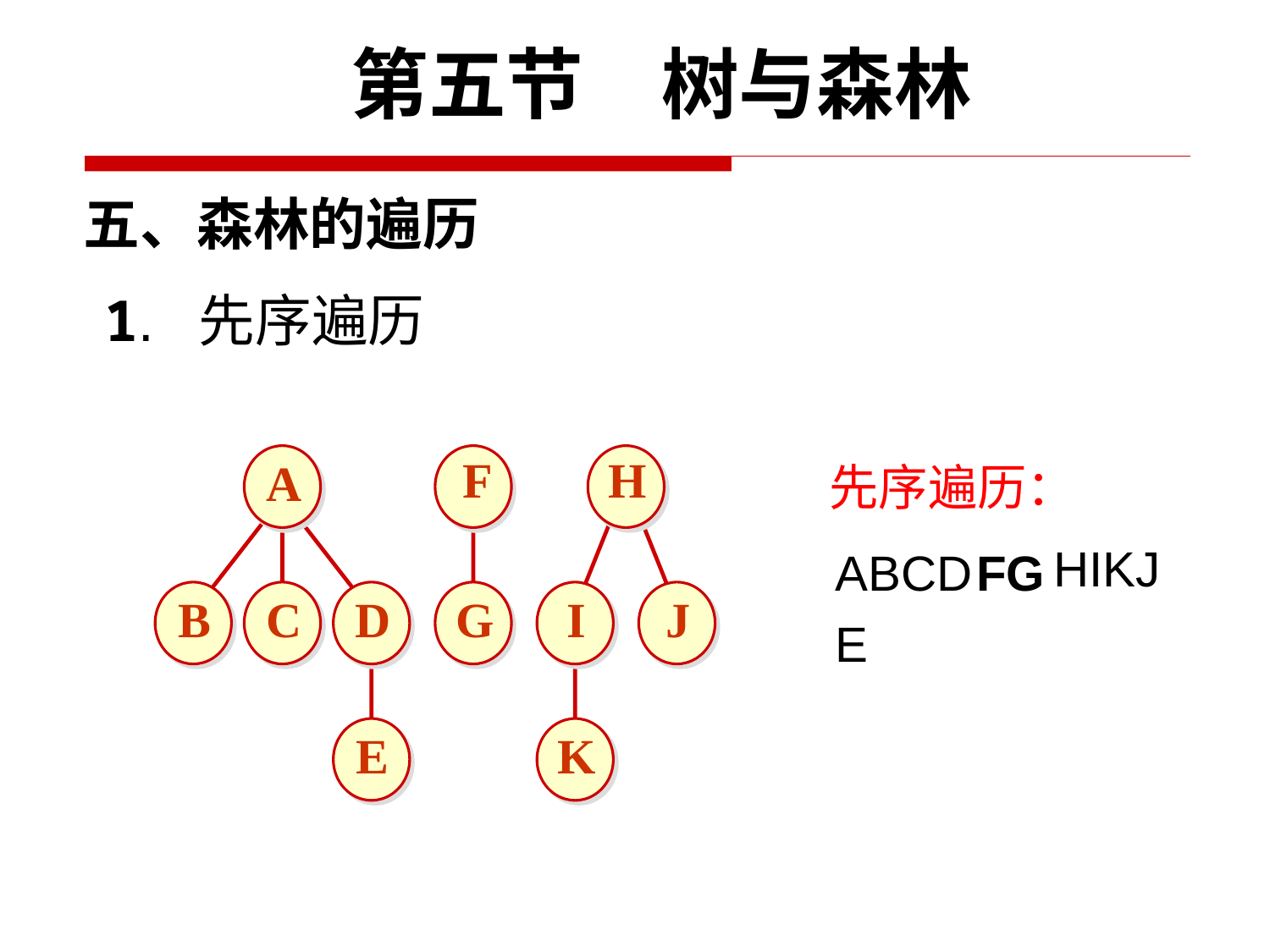

第五节　树与森林
五、森林的遍历
1.  先序遍历
先序遍历：
F
H
A

B
C
D
G
I
J

E
K

HIKJ
FG
ABCDE